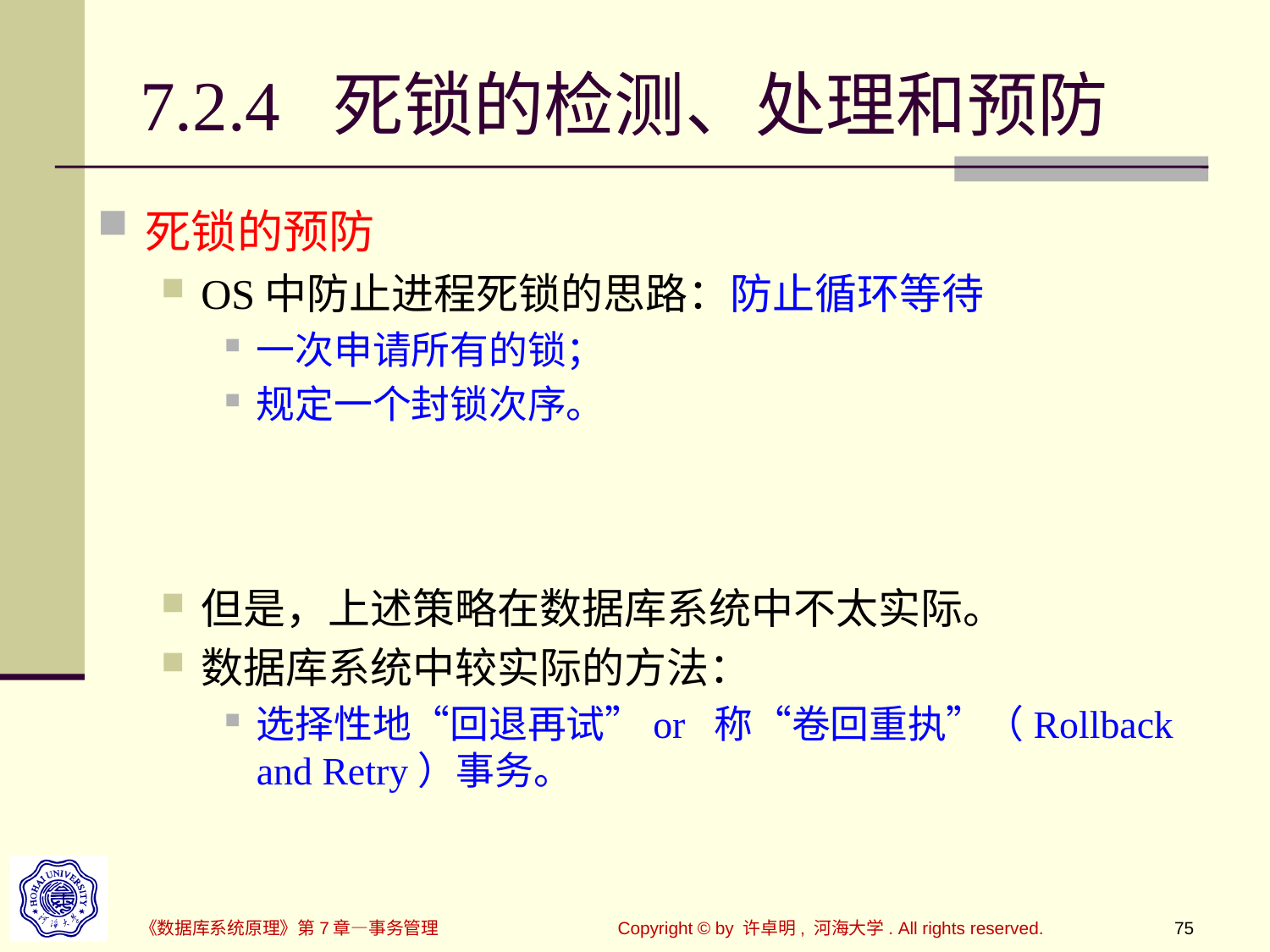

# 7.2.4  死锁的检测、处理和预防
死锁的预防
OS中防止进程死锁的思路：防止循环等待
一次申请所有的锁；
规定一个封锁次序。

但是，上述策略在数据库系统中不太实际。
数据库系统中较实际的方法：
选择性地“回退再试”or  称“卷回重执”（Rollback and Retry）事务。
《数据库系统原理》第7章—事务管理
Copyright © by 许卓明, 河海大学. All rights reserved.
75